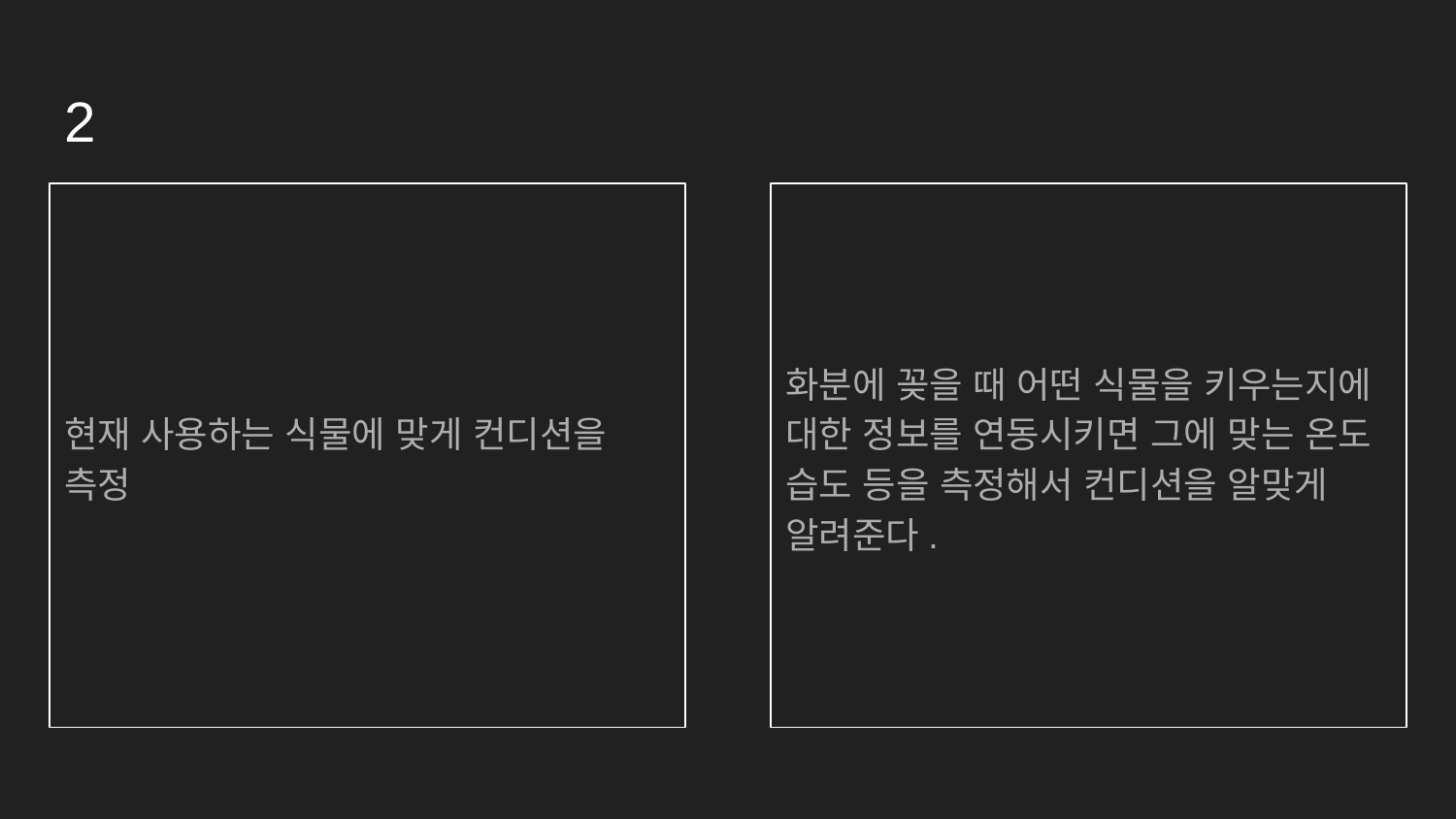

# 2
현재 사용하는 식물에 맞게 컨디션을 측정
화분에 꽂을 때 어떤 식물을 키우는지에 대한 정보를 연동시키면 그에 맞는 온도 습도 등을 측정해서 컨디션을 알맞게 알려준다.